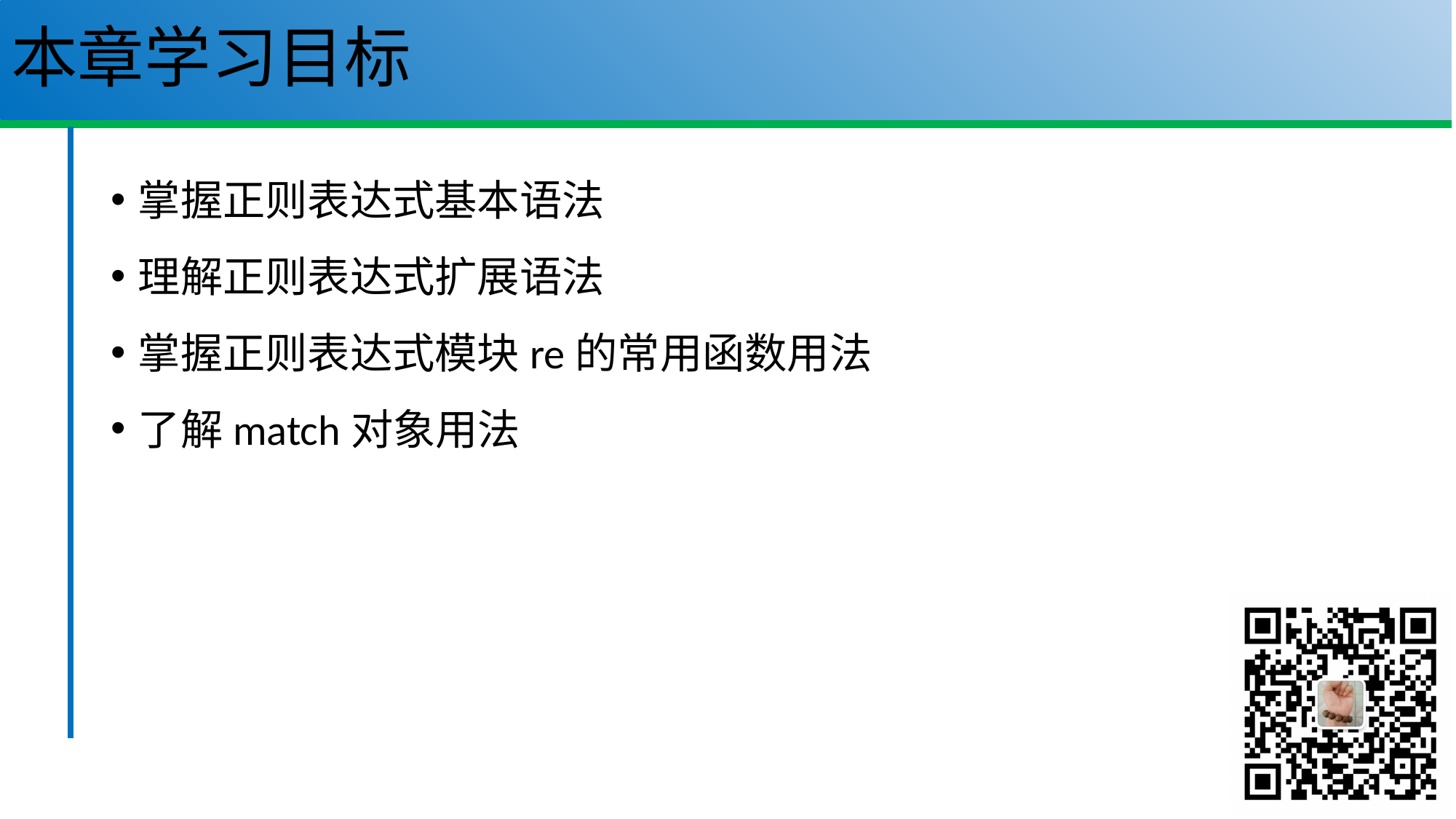

# 本章学习目标
掌握正则表达式基本语法
理解正则表达式扩展语法
掌握正则表达式模块re的常用函数用法
了解match对象用法
2